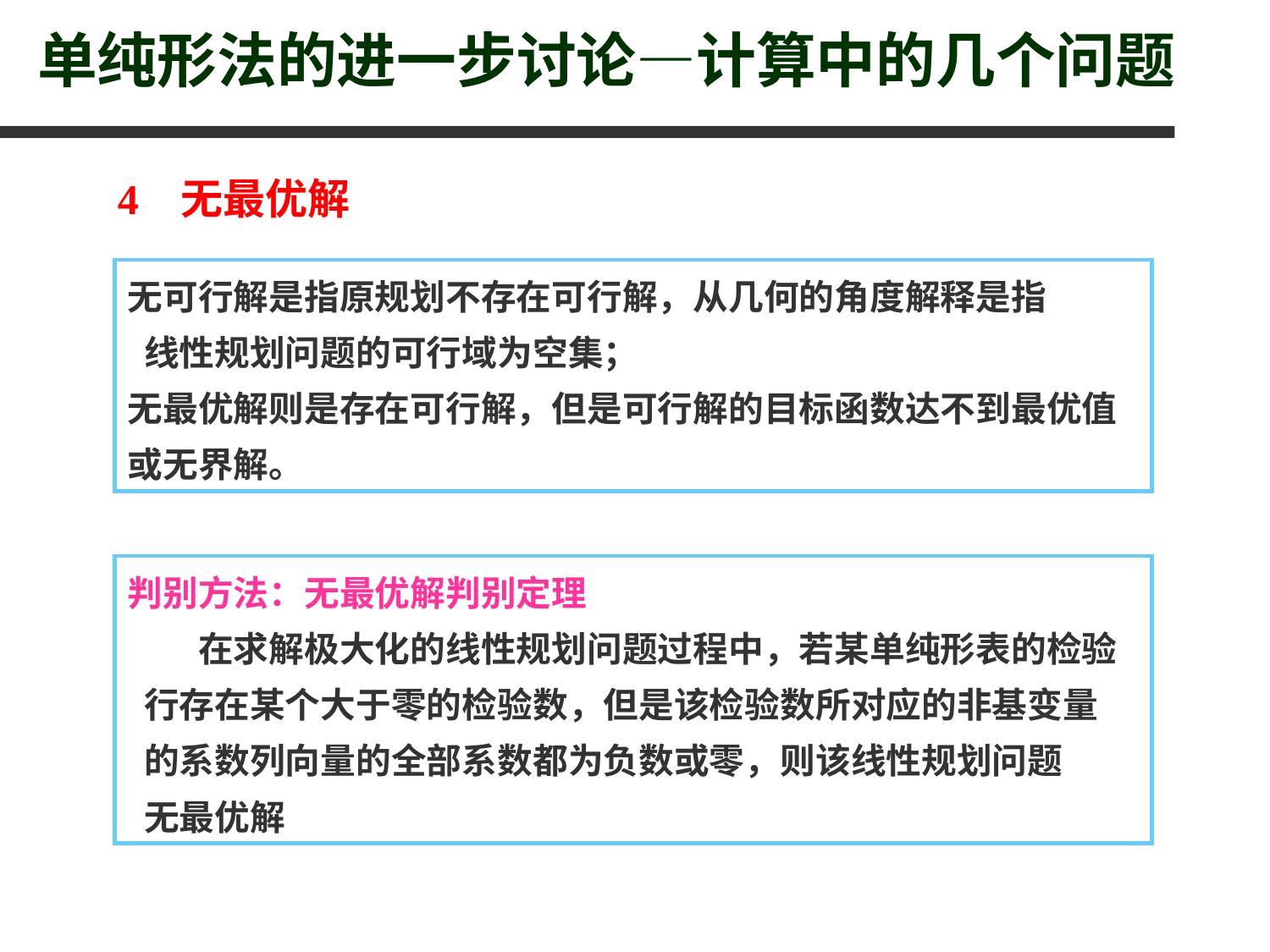

单纯形法的进一步讨论—计算中的几个问题
4   无最优解
无可行解是指原规划不存在可行解，从几何的角度解释是指
 线性规划问题的可行域为空集；
无最优解则是存在可行解，但是可行解的目标函数达不到最优值
或无界解。
判别方法：无最优解判别定理
　　在求解极大化的线性规划问题过程中，若某单纯形表的检验
 行存在某个大于零的检验数，但是该检验数所对应的非基变量
 的系数列向量的全部系数都为负数或零，则该线性规划问题
 无最优解